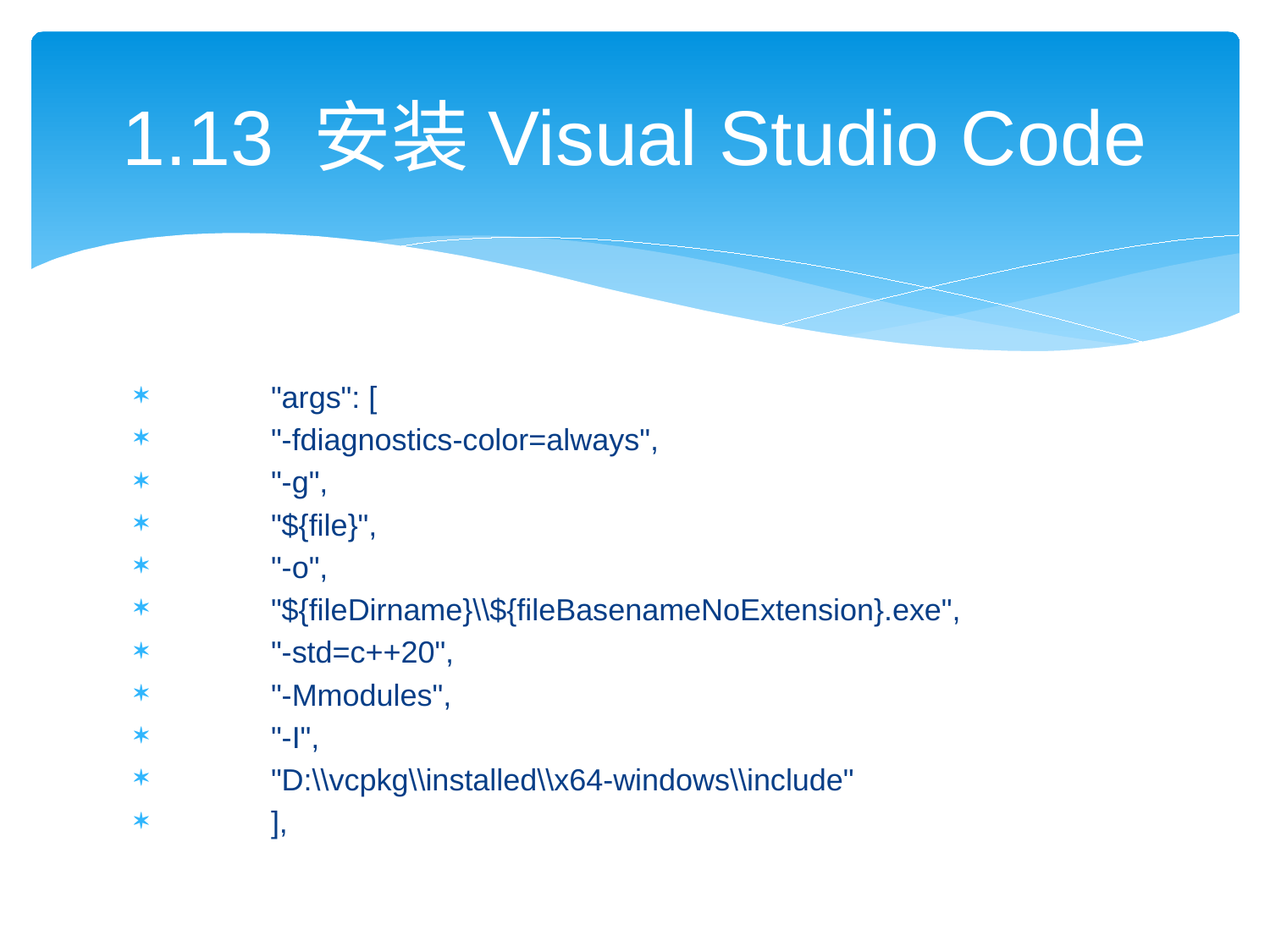

# 1.13 安装Visual Studio Code
			"args": [
				"-fdiagnostics-color=always",
				"-g",
				"${file}",
				"-o",
				"${fileDirname}\\${fileBasenameNoExtension}.exe",
				"-std=c++20",
				"-Mmodules",
				"-I",
				"D:\\vcpkg\\installed\\x64-windows\\include"
			],